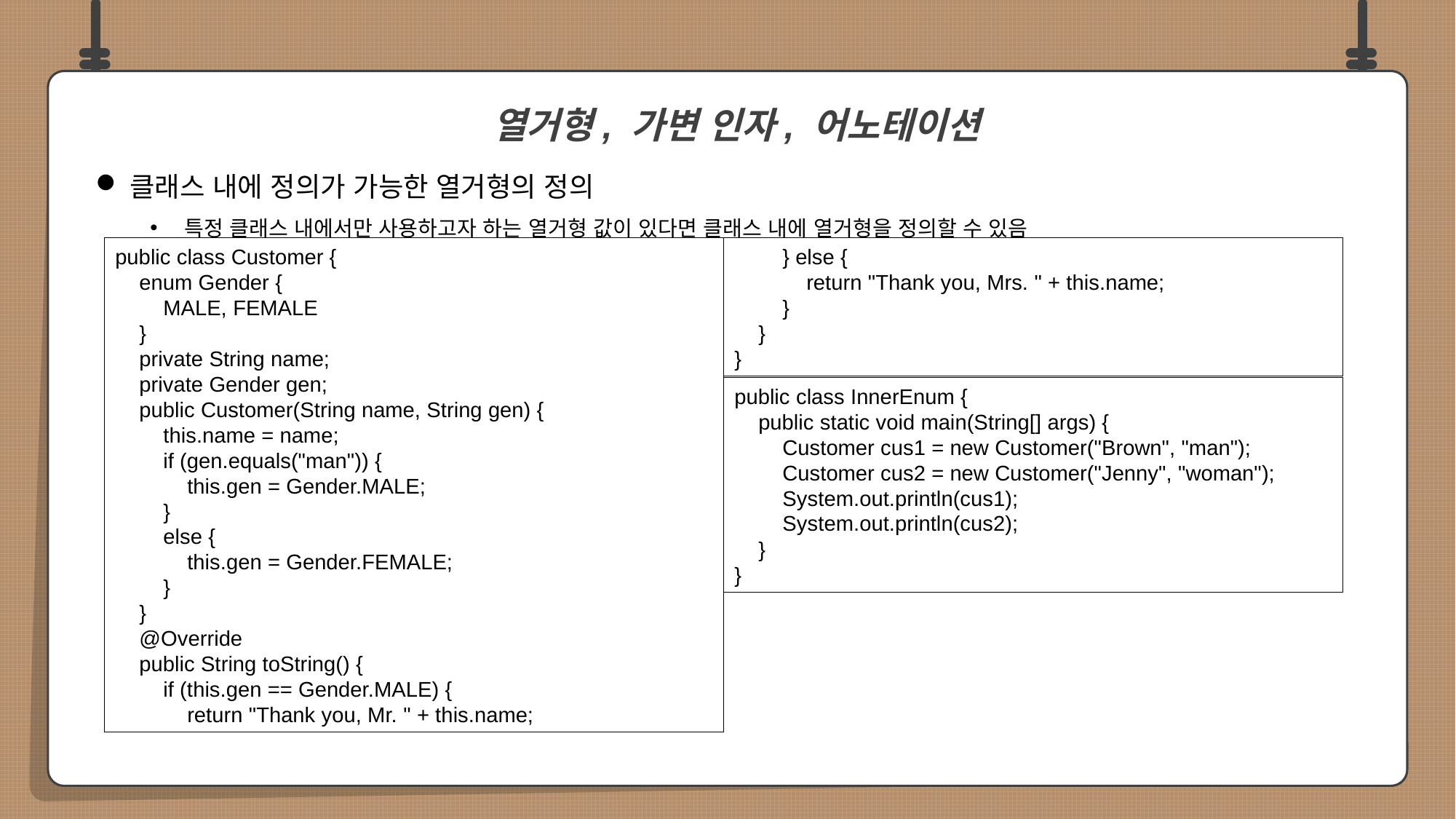

클래스 내에 정의가 가능한 열거형의 정의
특정 클래스 내에서만 사용하고자 하는 열거형 값이 있다면 클래스 내에 열거형을 정의할 수 있음
 열거형, 가변 인자, 어노테이션

        } else {
            return "Thank you, Mrs. " + this.name;
        }
    }
}
public class Customer {
    enum Gender {
        MALE, FEMALE
    }
    private String name;
    private Gender gen;
    public Customer(String name, String gen) {
        this.name = name;
        if (gen.equals("man")) {
            this.gen = Gender.MALE;
        }
        else {
            this.gen = Gender.FEMALE;
        }
    }
    @Override
    public String toString() {
        if (this.gen == Gender.MALE) {
            return "Thank you, Mr. " + this.name;
public class InnerEnum {
    public static void main(String[] args) {
        Customer cus1 = new Customer("Brown", "man");
        Customer cus2 = new Customer("Jenny", "woman");
        System.out.println(cus1);
        System.out.println(cus2);
    }
}